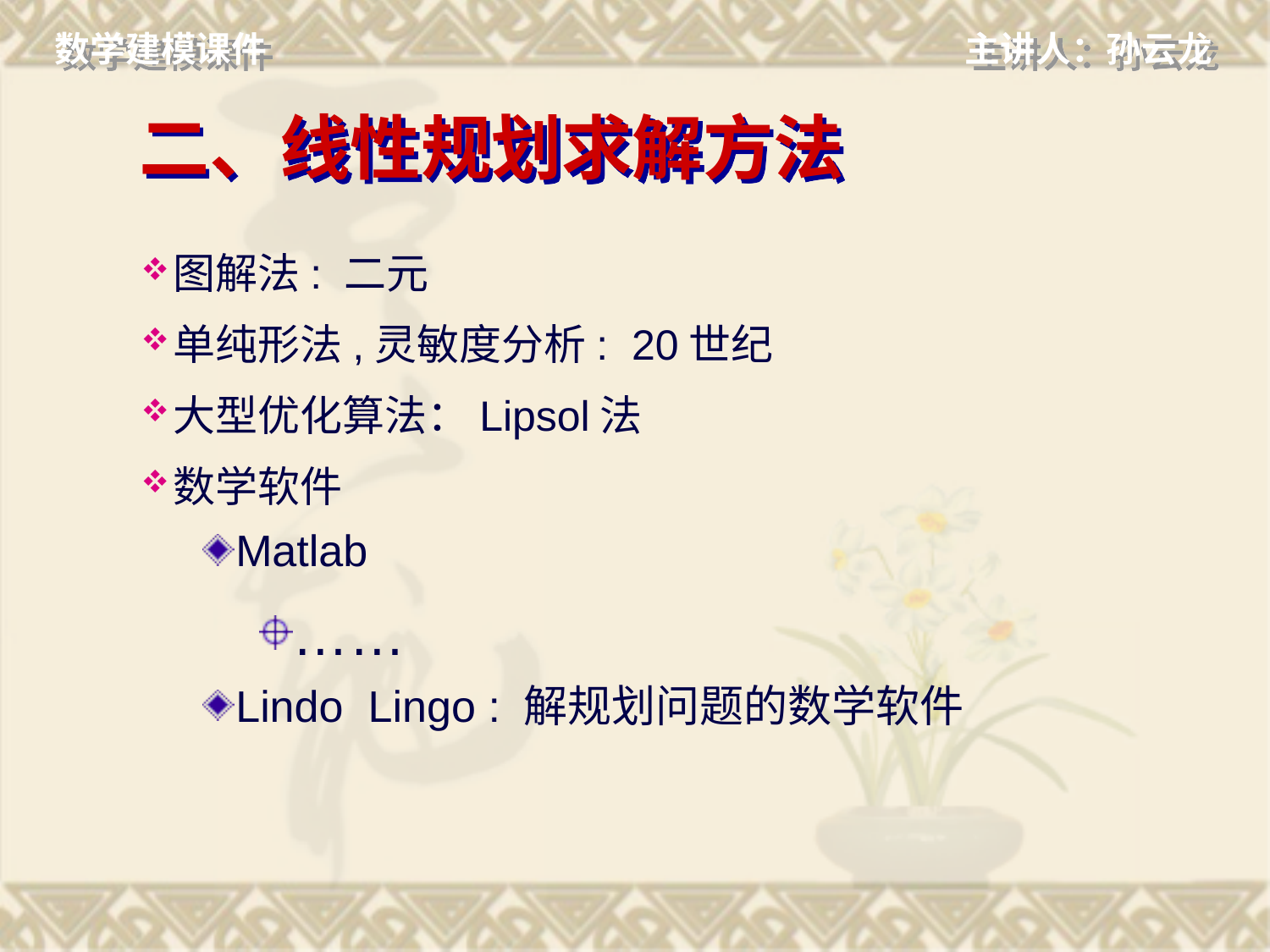

# 二、线性规划求解方法
图解法: 二元
单纯形法,灵敏度分析:  20世纪
大型优化算法：Lipsol法
数学软件
Matlab
……
Lindo  Lingo : 解规划问题的数学软件